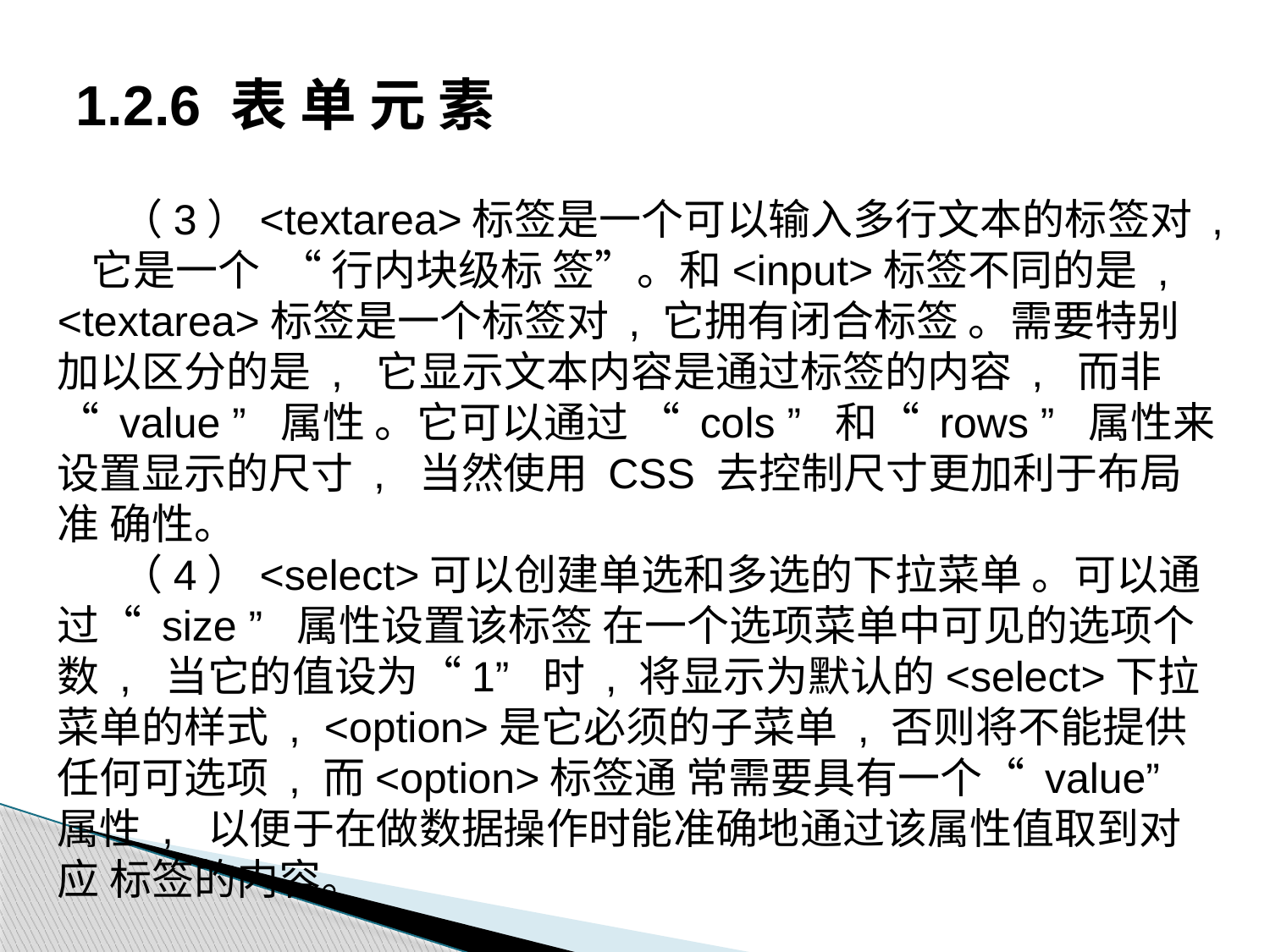

# 1.2.6 表 单 元 素
（3）<textarea>标签是一个可以输入多行文本的标签对 ,  它是一个  “ 行内块级标 签”。和<input>标签不同的是 ,  <textarea>标签是一个标签对 , 它拥有闭合标签 。需要特别 加以区分的是 ,  它显示文本内容是通过标签的内容 ,  而非  “ value ”  属性 。它可以通过 “ cols ”  和“ rows ”  属性来设置显示的尺寸 ,  当然使用 CSS 去控制尺寸更加利于布局准 确性。
（4）<select>可以创建单选和多选的下拉菜单 。可以通过“ size ”  属性设置该标签 在一个选项菜单中可见的选项个数 ,  当它的值设为“1”  时 , 将显示为默认的<select>下拉 菜单的样式 ,  <option>是它必须的子菜单 , 否则将不能提供任何可选项 , 而<option>标签通 常需要具有一个“ value”  属性 ,  以便于在做数据操作时能准确地通过该属性值取到对应 标签的内容。